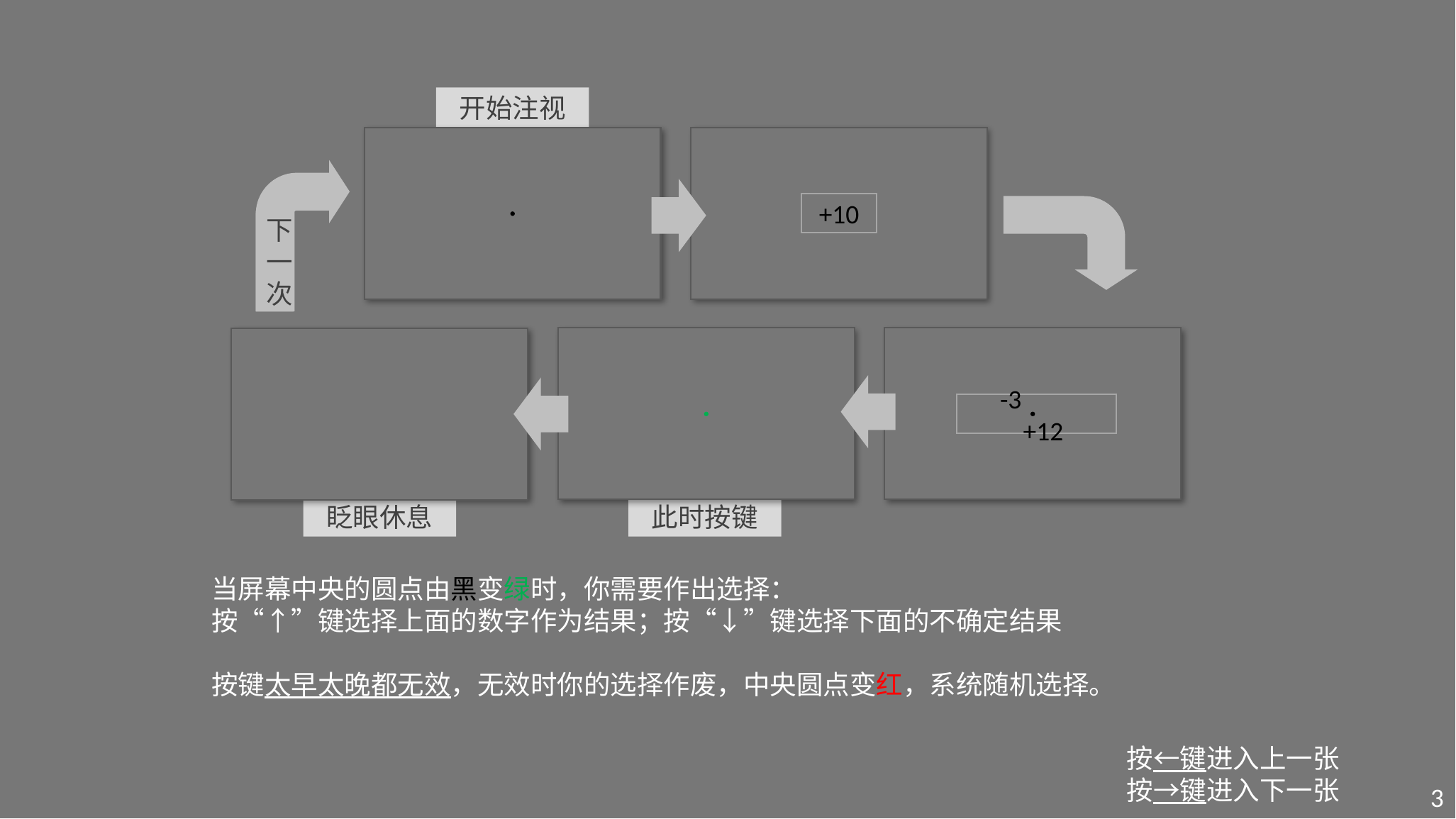

开始注视

+10

下一次

-3	+12

眨眼休息
此时按键
当屏幕中央的圆点由黑变绿时，你需要作出选择：
按“↑”键选择上面的数字作为结果；按“↓”键选择下面的不确定结果

按键太早太晚都无效，无效时你的选择作废，中央圆点变红，系统随机选择。
按←键进入上一张
按→键进入下一张
3